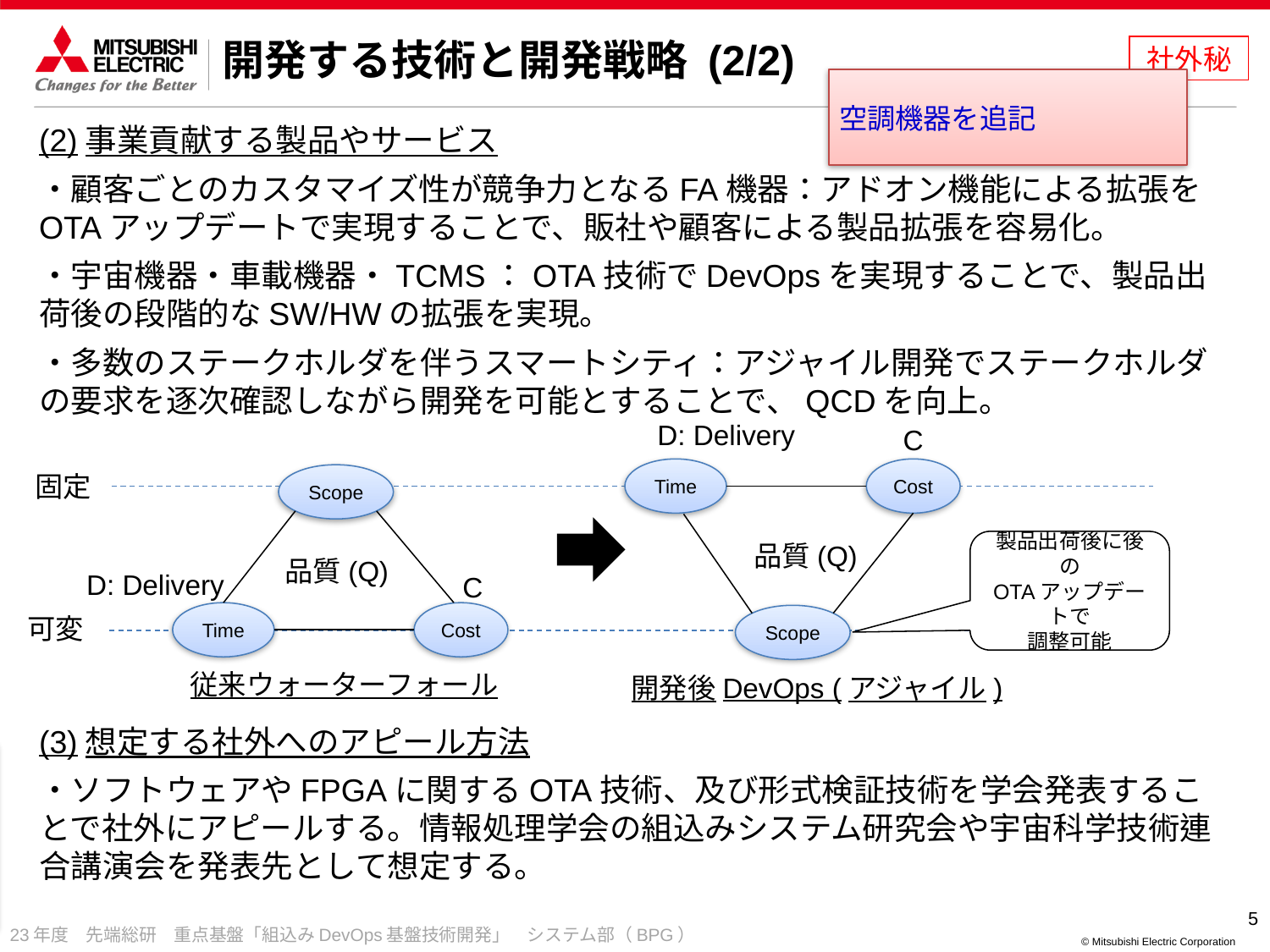

部門内
必須
秘
社外秘
開発する技術と開発戦略 (2/2)
開示範囲：
発本〔発業、各研セ戦略部門、開発関係者、GR以上〕
空調機器を追記
(2)事業貢献する製品やサービス
・顧客ごとのカスタマイズ性が競争力となるFA機器：アドオン機能による拡張をOTAアップデートで実現することで、販社や顧客による製品拡張を容易化。
・宇宙機器・車載機器・TCMS：OTA技術でDevOpsを実現することで、製品出荷後の段階的なSW/HWの拡張を実現。
・多数のステークホルダを伴うスマートシティ：アジャイル開発でステークホルダの要求を逐次確認しながら開発を可能とすることで、QCDを向上。

(3)想定する社外へのアピール方法
・ソフトウェアやFPGAに関するOTA技術、及び形式検証技術を学会発表することで社外にアピールする。情報処理学会の組込みシステム研究会や宇宙科学技術連合講演会を発表先として想定する。
自由書式
[システム部門内]
・製品・サービス・開発プロセスなど
・価値・うれしさ
・ページ数は複数でも可。
・開発戦略では、競争軸を明記の上、その競争軸で勝つためのシナリオを記載のこと。
・レジリエント事業あるいは価値再獲得事業が主ターゲットの開発は、
事本や各場所の抱える優先度の高い課題をターゲットに設定し、
本開発成果の適用による、
レジリエント事業の収益性の維持・拡大
価値再獲得事業から他のカテゴリへの飛躍
のストーリー（戦略）を記載下さい。
複数ページに渡っても可。
・ストーリーは必ずしも場所と握る必要はなく、研究部の想定でも可。
D: Delivery
C
Time
Cost
固定
Scope

製品出荷後に後の
OTAアップデートで
調整可能
品質(Q)
品質(Q)
D: Delivery
C
Time
Cost
Scope
可変
従来ウォーターフォール
開発後DevOps (アジャイル)
[システム部門内]
(3)はシステム部門の独自項目。以下などを記載する。
・学会発表 (AAA学会)　※国際学会・論文を積極的に行うことを推奨
・BBB展示会
・CCCを広報